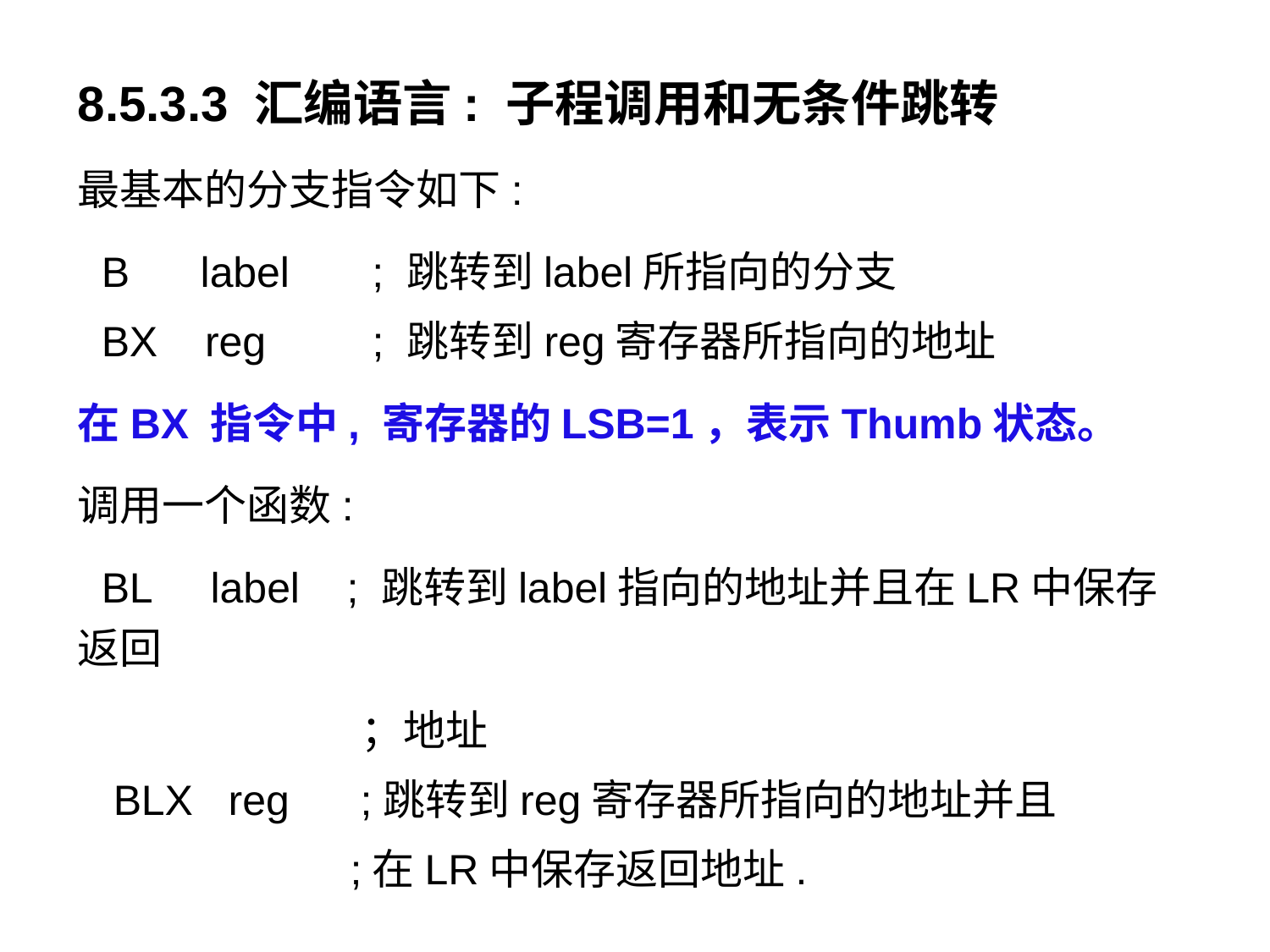

8.5.3.3 汇编语言: 子程调用和无条件跳转
最基本的分支指令如下:
  B      label       ; 跳转到label所指向的分支
  BX    reg         ; 跳转到reg寄存器所指向的地址
在BX 指令中, 寄存器的LSB=1，表示Thumb状态。
调用一个函数:
  BL     label    ; 跳转到label指向的地址并且在LR中保存返回
		  ；地址
   BLX   reg      ;跳转到reg寄存器所指向的地址并且
                       ;在LR中保存返回地址.